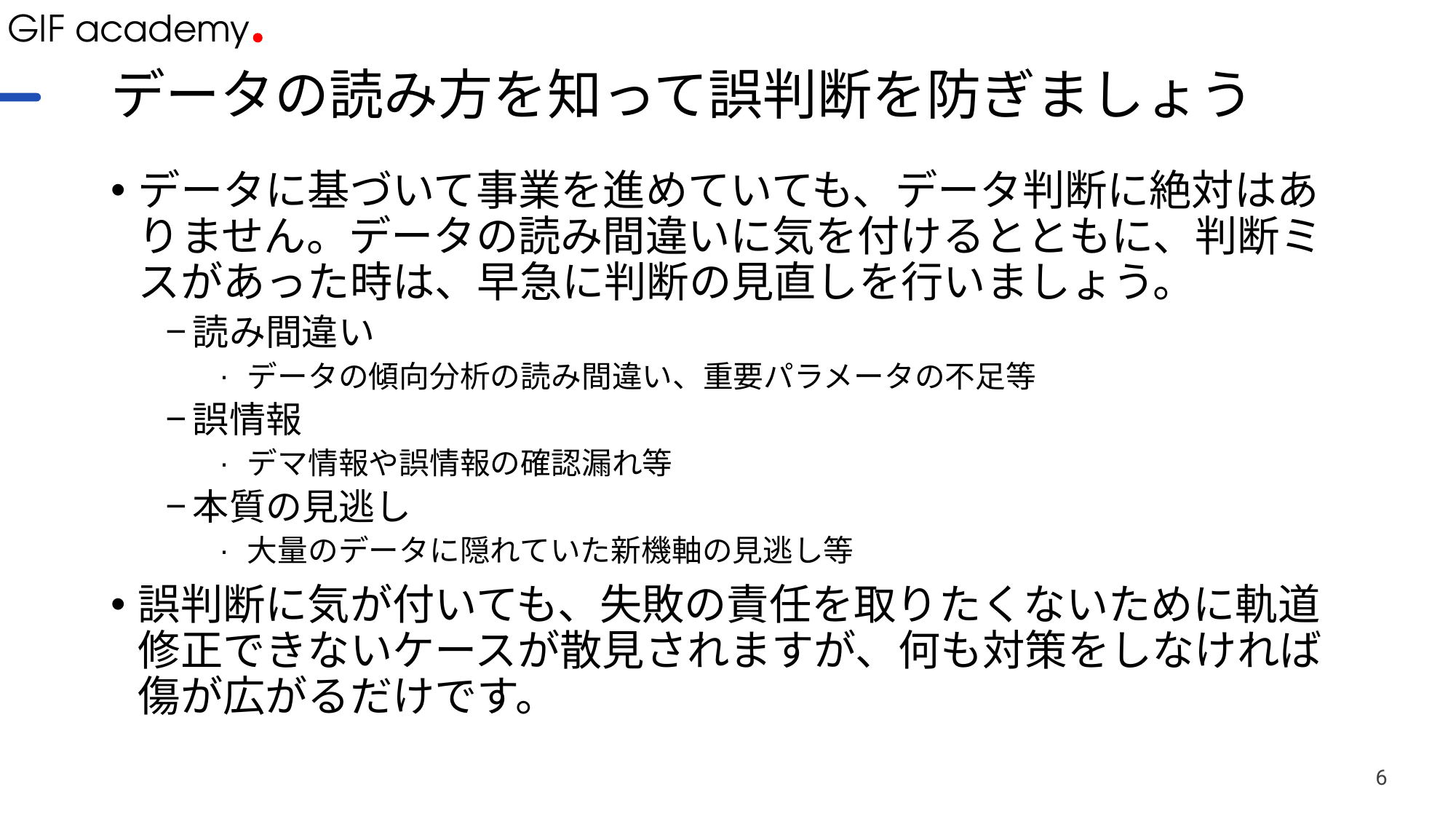

# データの読み方を知って誤判断を防ぎましょう
データに基づいて事業を進めていても、データ判断に絶対はありません。データの読み間違いに気を付けるとともに、判断ミスがあった時は、早急に判断の見直しを行いましょう。
読み間違い
データの傾向分析の読み間違い、重要パラメータの不足等
誤情報
デマ情報や誤情報の確認漏れ等
本質の見逃し
大量のデータに隠れていた新機軸の見逃し等
誤判断に気が付いても、失敗の責任を取りたくないために軌道修正できないケースが散見されますが、何も対策をしなければ傷が広がるだけです。
6